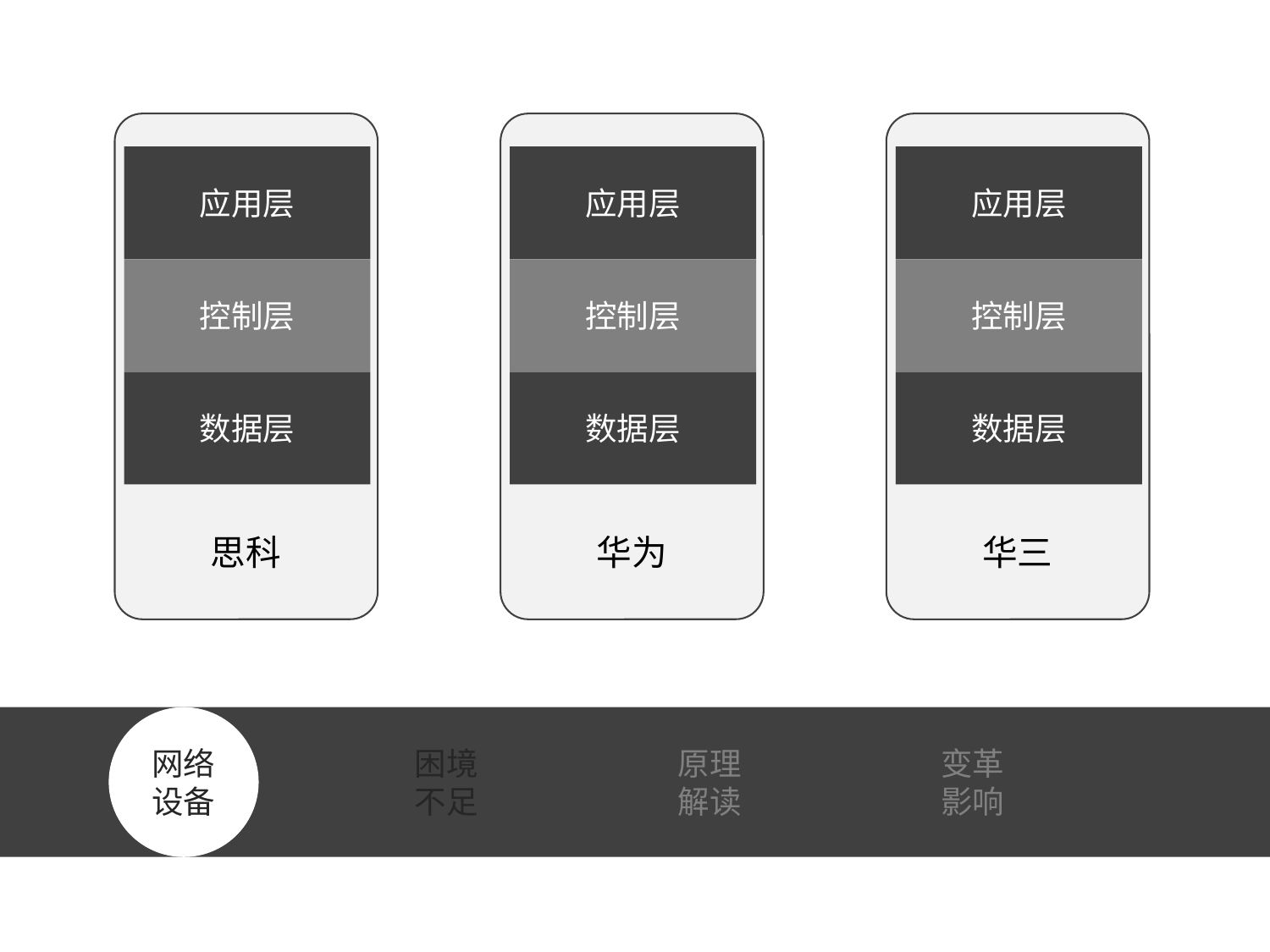

应用层
控制层
数据层
思科

应用层
控制层
数据层
华为

应用层
控制层
数据层
华三

网络
设备
困境
不足
原理
解读
变革
影响